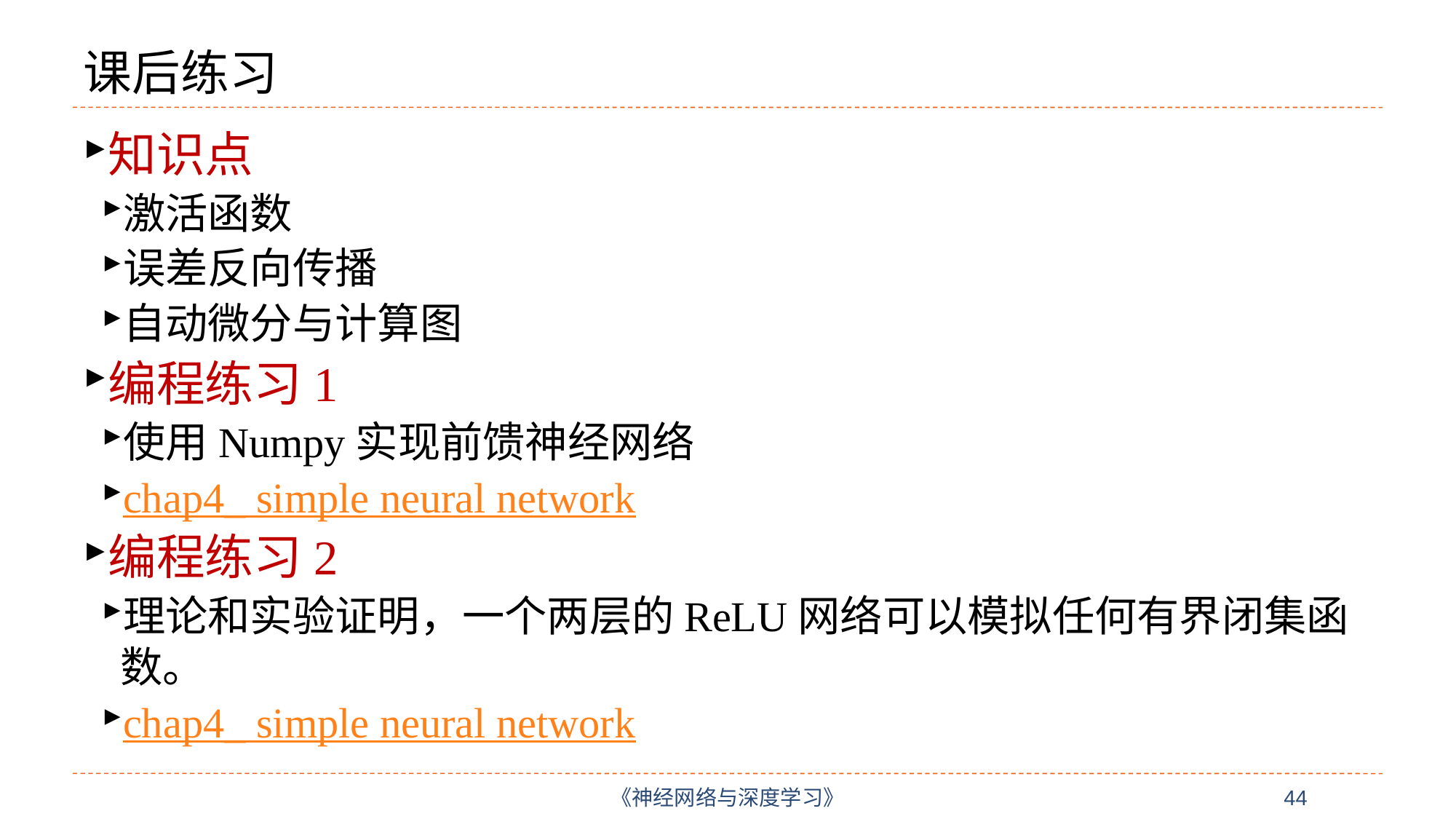

# 课后练习
知识点
激活函数
误差反向传播
自动微分与计算图
编程练习1
使用Numpy实现前馈神经网络
chap4_ simple neural network
编程练习2
理论和实验证明，一个两层的ReLU网络可以模拟任何有界闭集函数。
chap4_ simple neural network